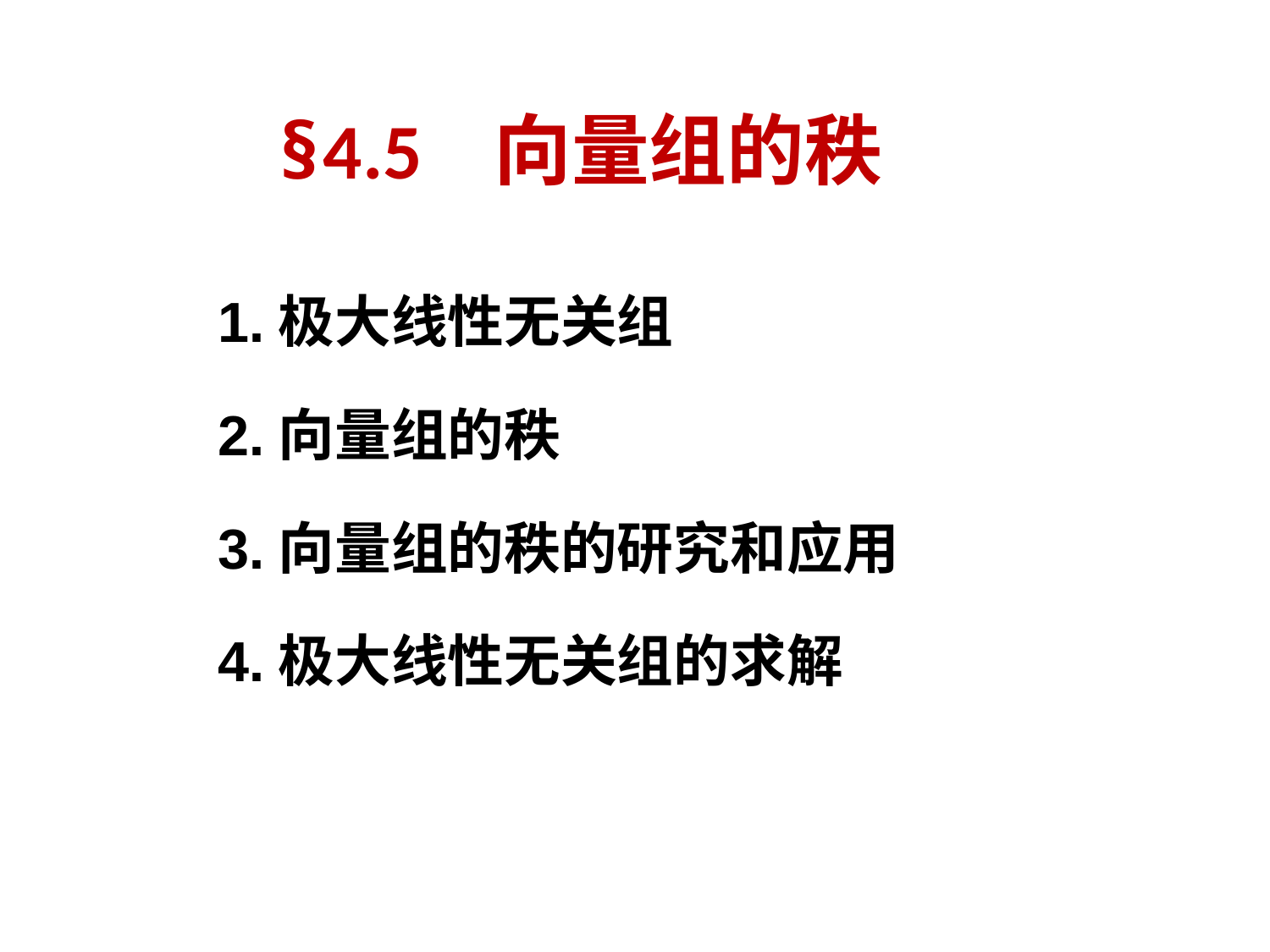

# §4.5   向量组的秩
1.极大线性无关组
2.向量组的秩
3.向量组的秩的研究和应用
4.极大线性无关组的求解